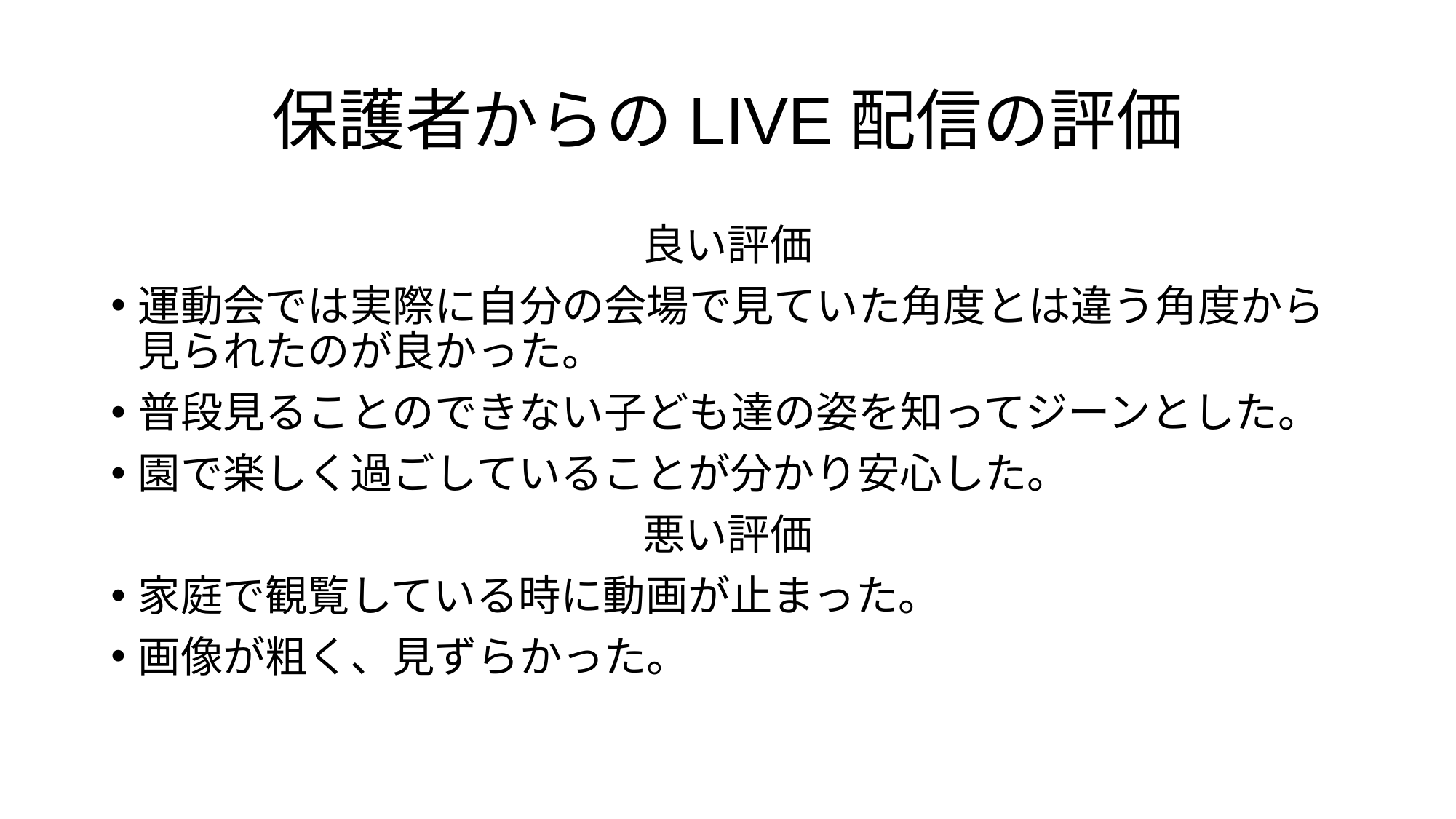

# 保護者からのLIVE配信の評価
良い評価
運動会では実際に自分の会場で見ていた角度とは違う角度から見られたのが良かった。
普段見ることのできない子ども達の姿を知ってジーンとした。
園で楽しく過ごしていることが分かり安心した。
悪い評価
家庭で観覧している時に動画が止まった。
画像が粗く、見ずらかった。